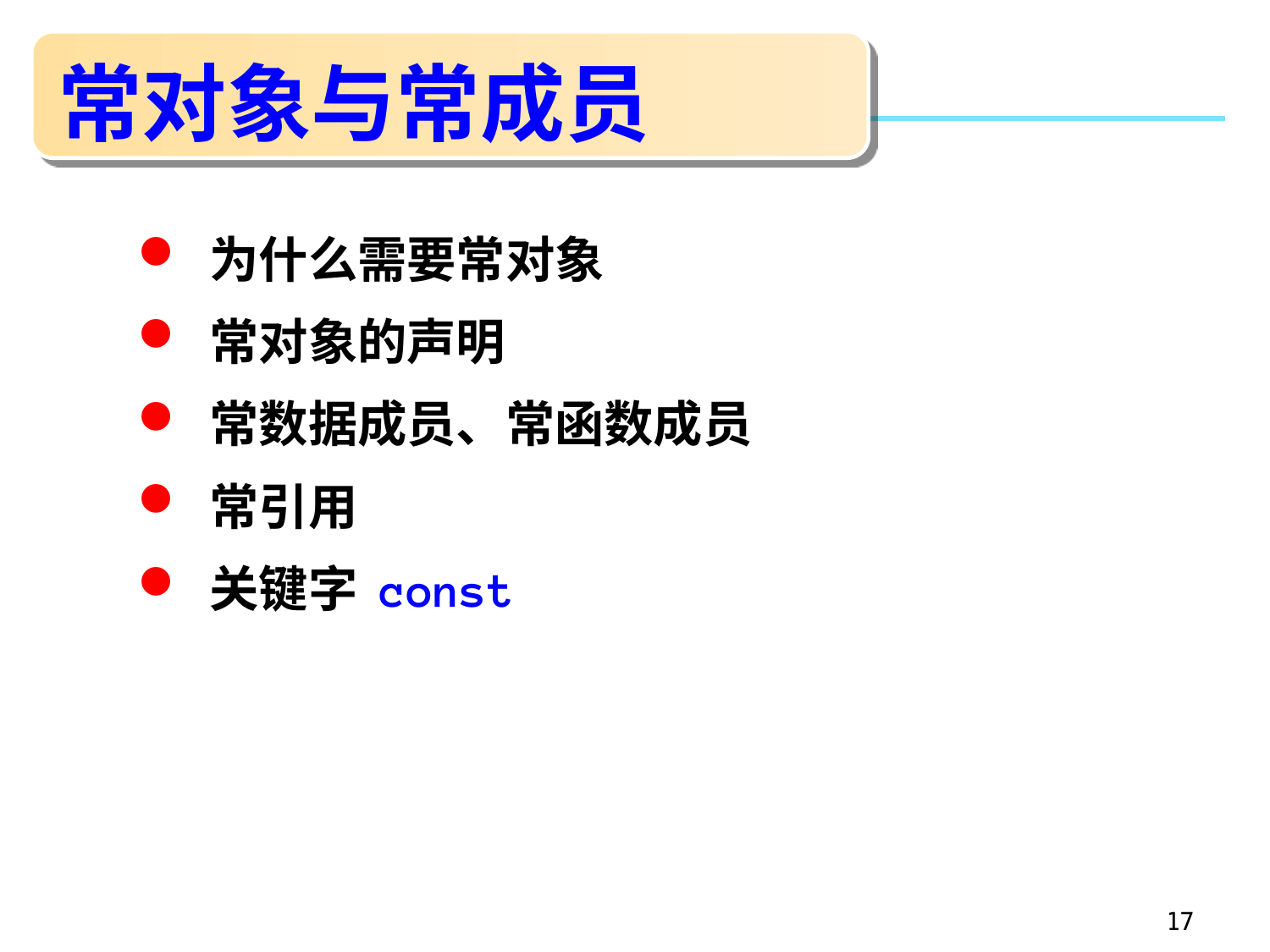

# 常对象与常成员
 为什么需要常对象
 常对象的声明
 常数据成员、常函数成员
 常引用
 关键字 const
17